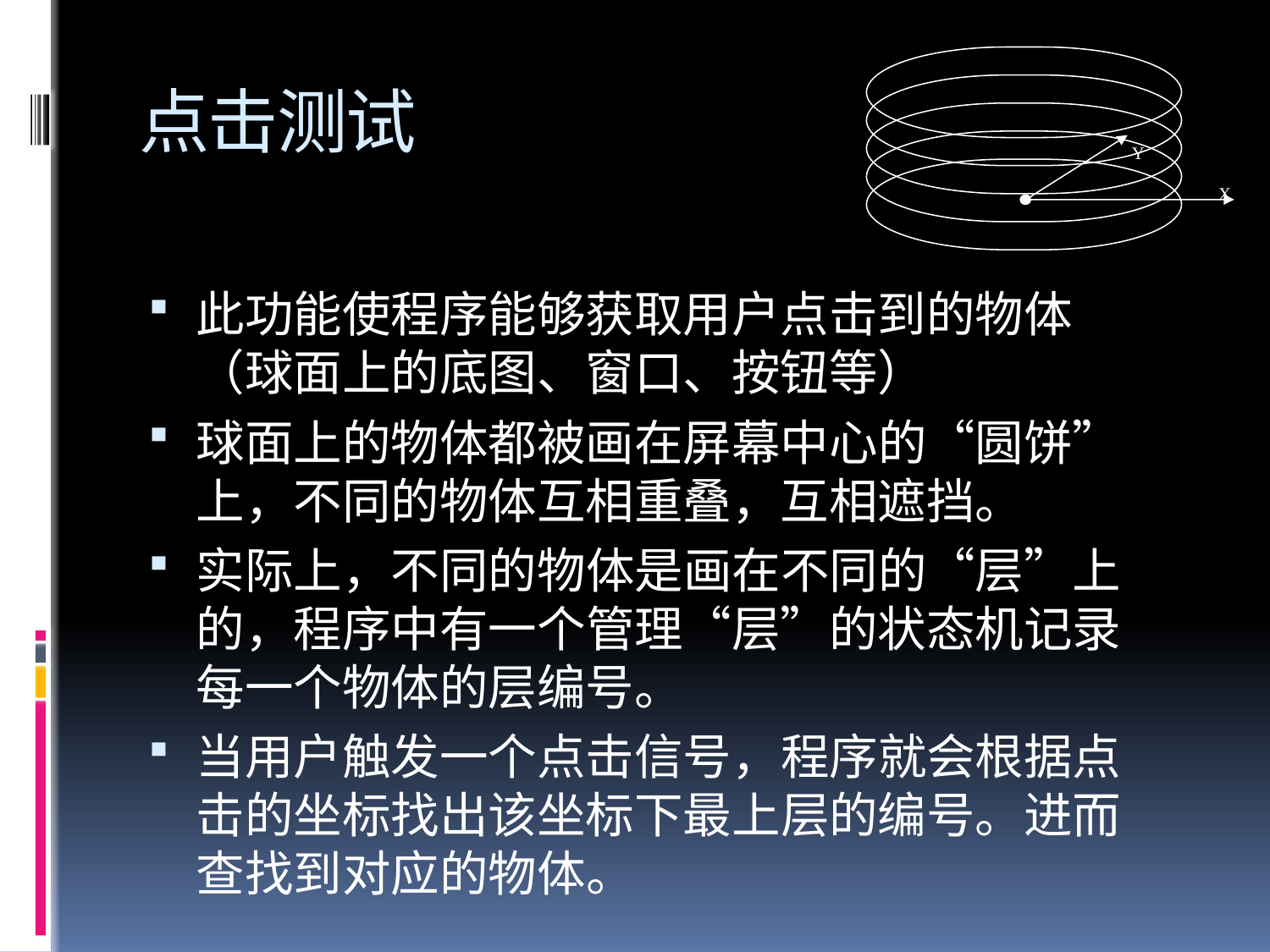

Y
X

# 点击测试
此功能使程序能够获取用户点击到的物体（球面上的底图、窗口、按钮等）
球面上的物体都被画在屏幕中心的“圆饼”上，不同的物体互相重叠，互相遮挡。
实际上，不同的物体是画在不同的“层”上的，程序中有一个管理“层”的状态机记录每一个物体的层编号。
当用户触发一个点击信号，程序就会根据点击的坐标找出该坐标下最上层的编号。进而查找到对应的物体。